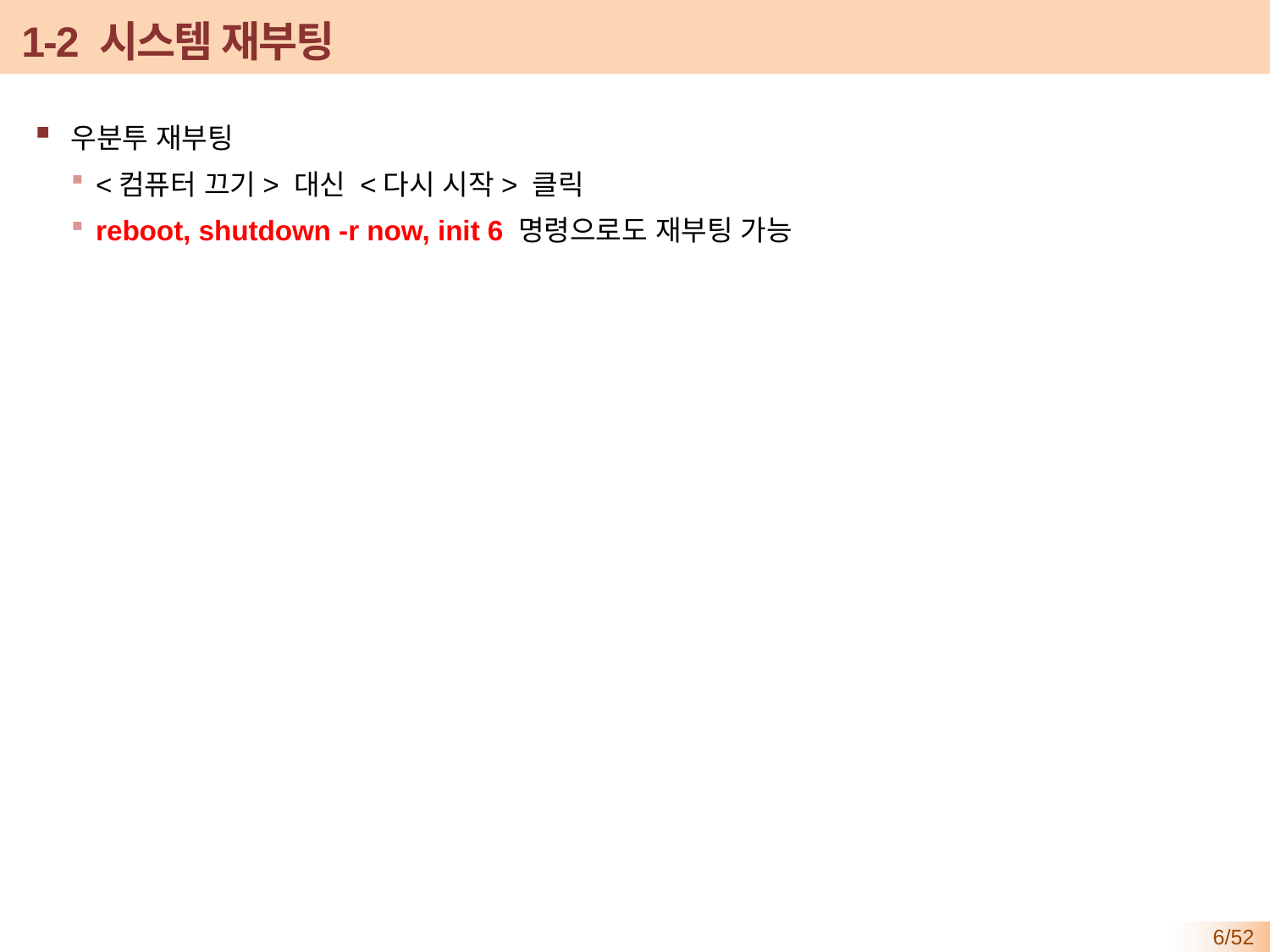

# 1-2 시스템 재부팅
우분투 재부팅
<컴퓨터 끄기> 대신 <다시 시작> 클릭
reboot, shutdown -r now, init 6 명령으로도 재부팅 가능